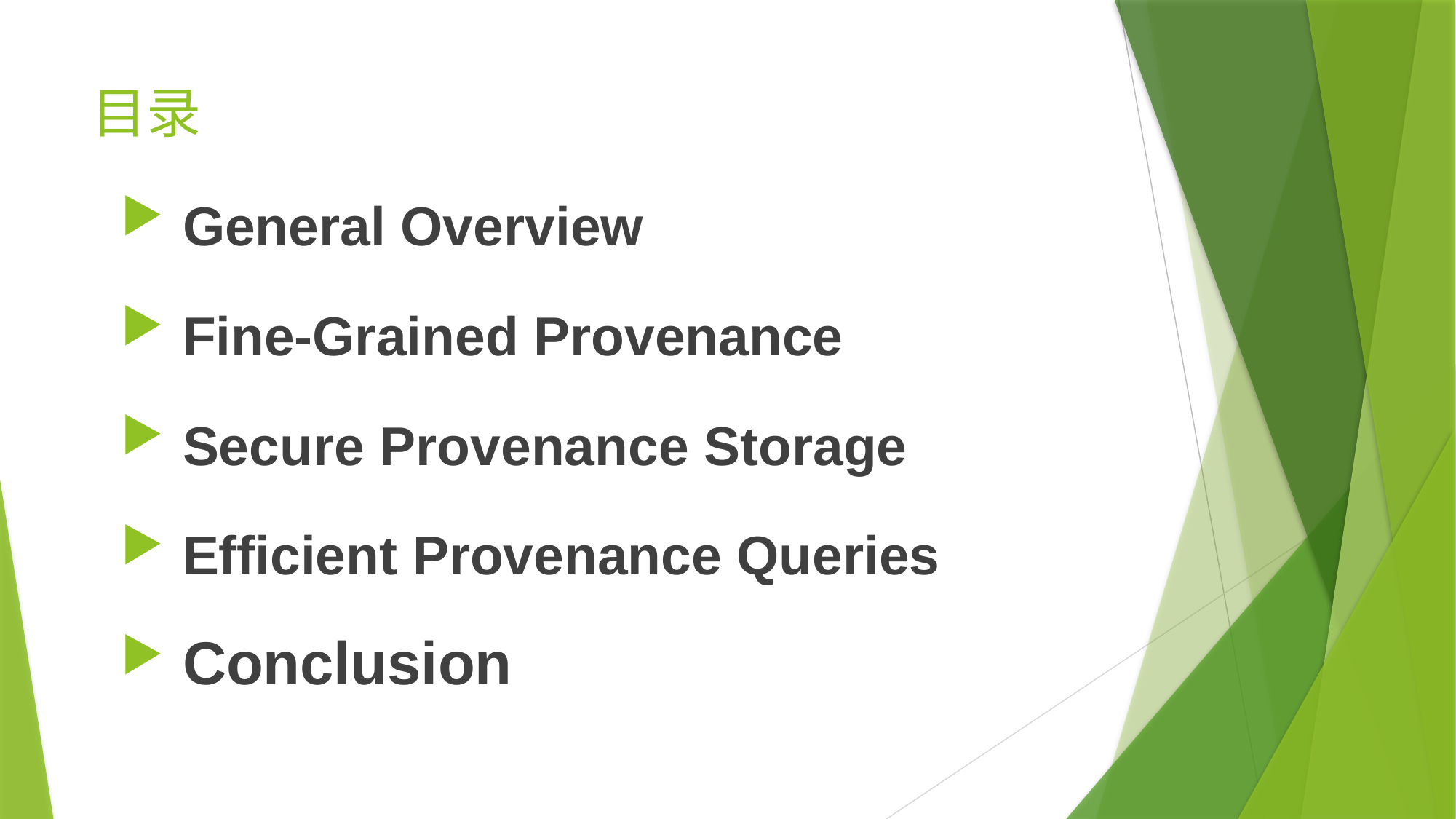

# 目录
 General Overview
 Fine-Grained Provenance
 Secure Provenance Storage
 Efficient Provenance Queries
 Conclusion